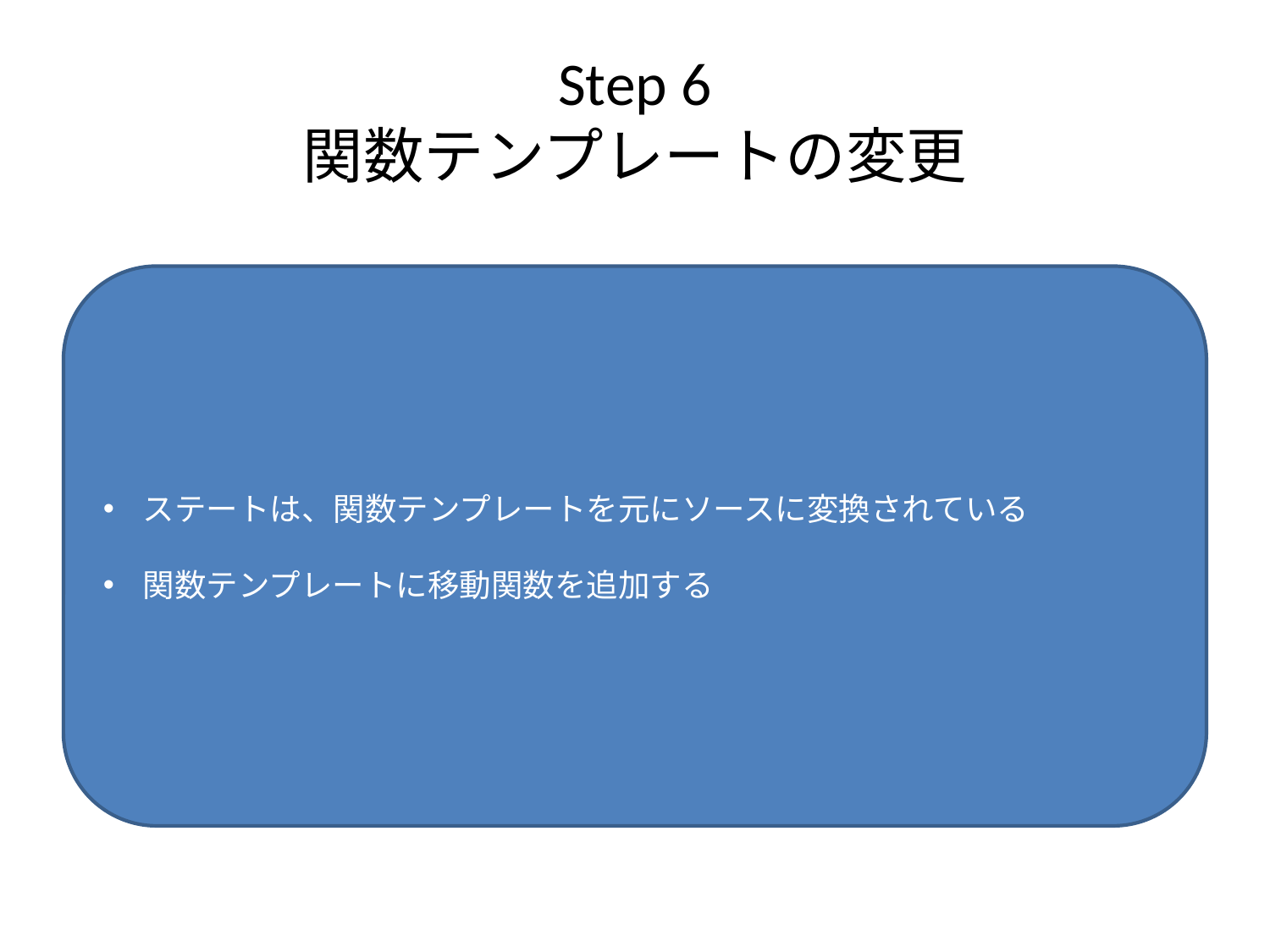

# Step 6 関数テンプレートの変更
ステートは、関数テンプレートを元にソースに変換されている

関数テンプレートに移動関数を追加する